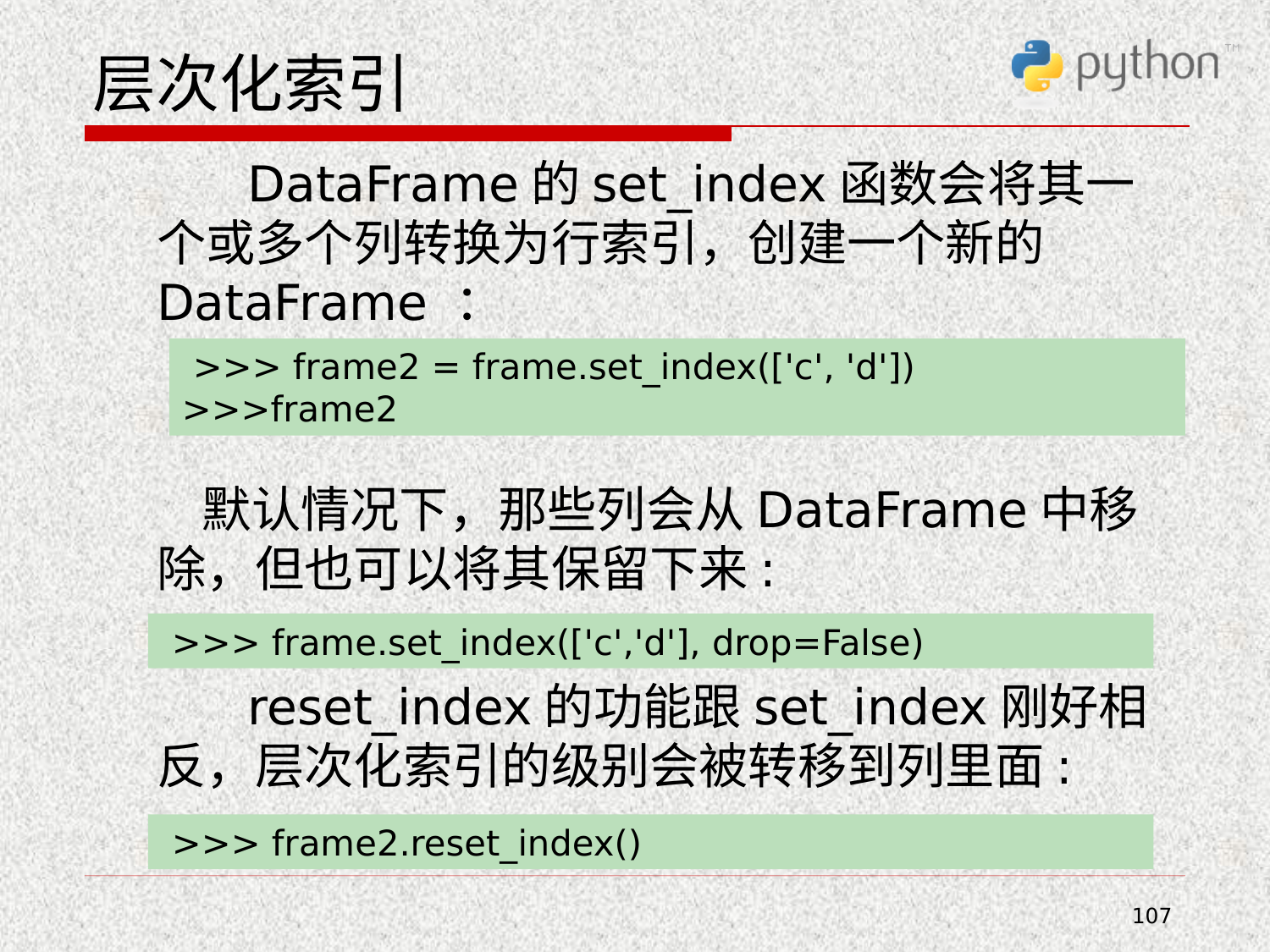

# 层次化索引
          DataFrame的set_index函数会将其一个或多个列转换为行索引，创建一个新的 DataFrame ：

         默认情况下，那些列会从DataFrame中移除，但也可以将其保留下来:

          reset_index的功能跟set_index刚好相反，层次化索引的级别会被转移到列里面:

 >>> frame2 = frame.set_index(['c', 'd'])
>>>frame2
 >>> frame.set_index(['c','d'], drop=False)
 >>> frame2.reset_index()
107